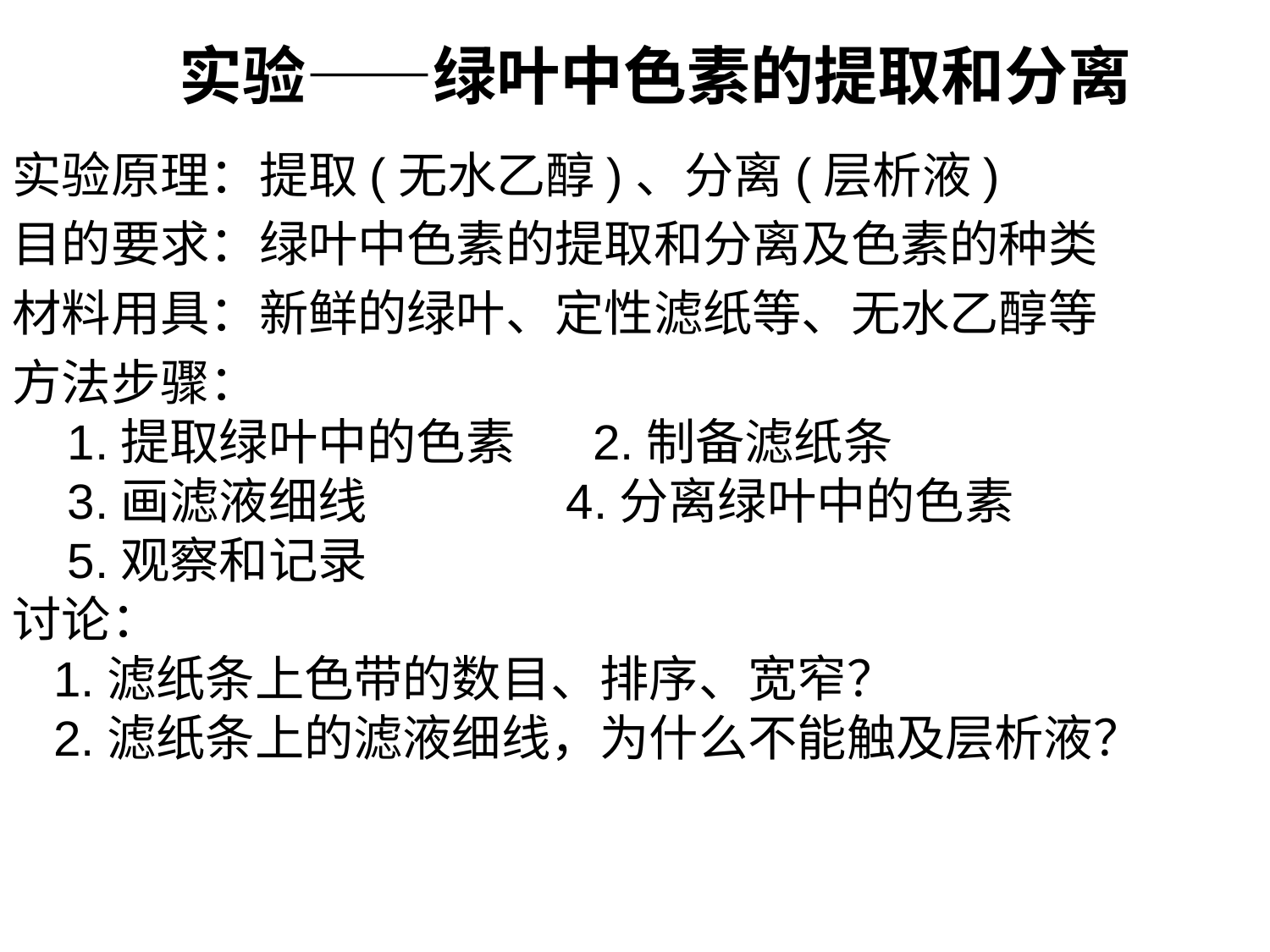

实验——绿叶中色素的提取和分离
实验原理：提取(无水乙醇)、分离(层析液)
目的要求：绿叶中色素的提取和分离及色素的种类
材料用具：新鲜的绿叶、定性滤纸等、无水乙醇等
方法步骤：
    1.提取绿叶中的色素      2.制备滤纸条
    3.画滤液细线                 4.分离绿叶中的色素
    5.观察和记录
讨论：
   1.滤纸条上色带的数目、排序、宽窄？
   2.滤纸条上的滤液细线，为什么不能触及层析液？